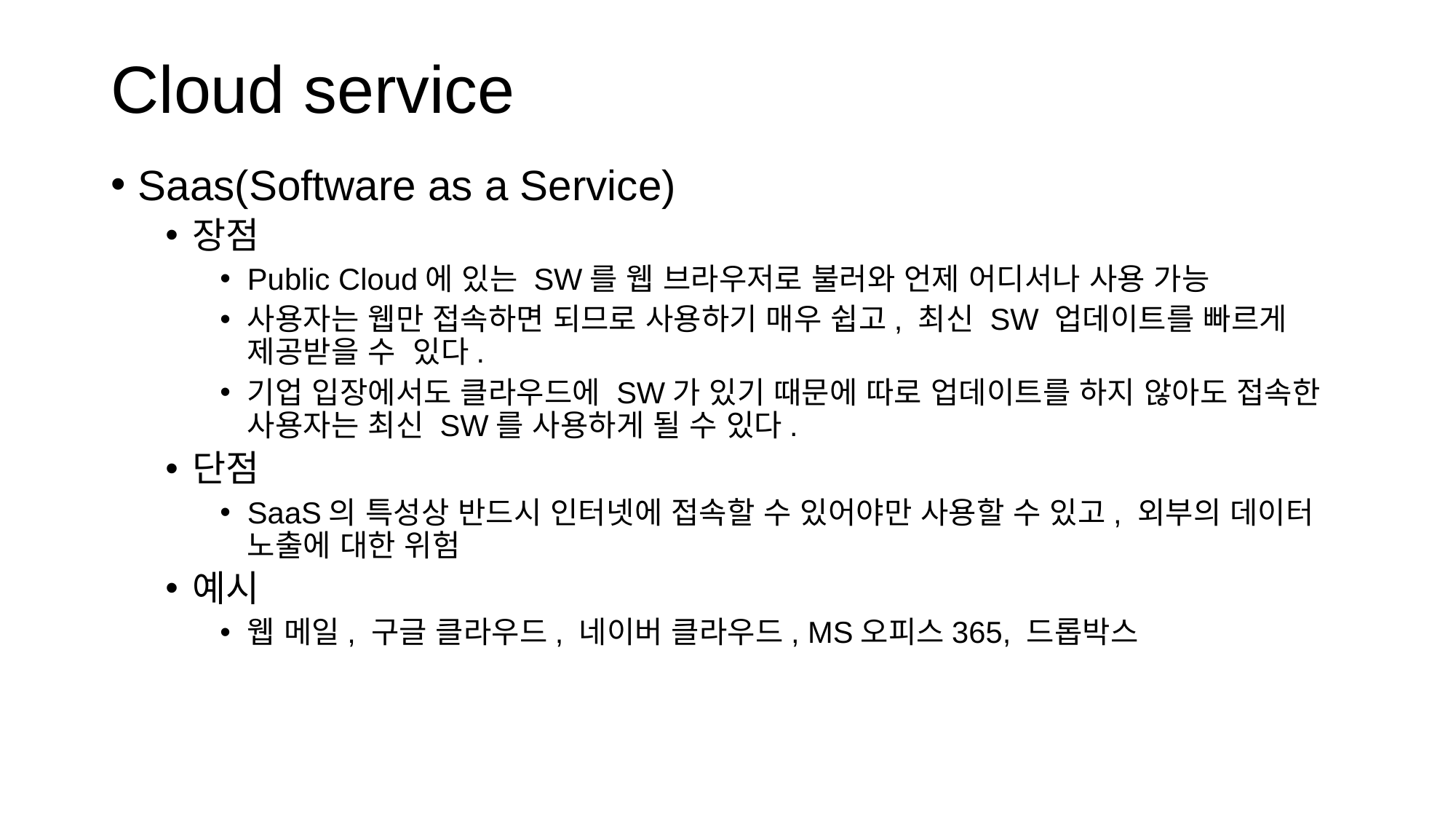

# Cloud service
Saas(Software as a Service)
장점
Public Cloud에 있는 SW를 웹 브라우저로 불러와 언제 어디서나 사용 가능
사용자는 웹만 접속하면 되므로 사용하기 매우 쉽고, 최신 SW 업데이트를 빠르게 제공받을 수  있다.
기업 입장에서도 클라우드에 SW가 있기 때문에 따로 업데이트를 하지 않아도 접속한 사용자는 최신 SW를 사용하게 될 수 있다.
단점
SaaS의 특성상 반드시 인터넷에 접속할 수 있어야만 사용할 수 있고, 외부의 데이터 노출에 대한 위험
예시
웹 메일, 구글 클라우드, 네이버 클라우드, MS오피스365, 드롭박스